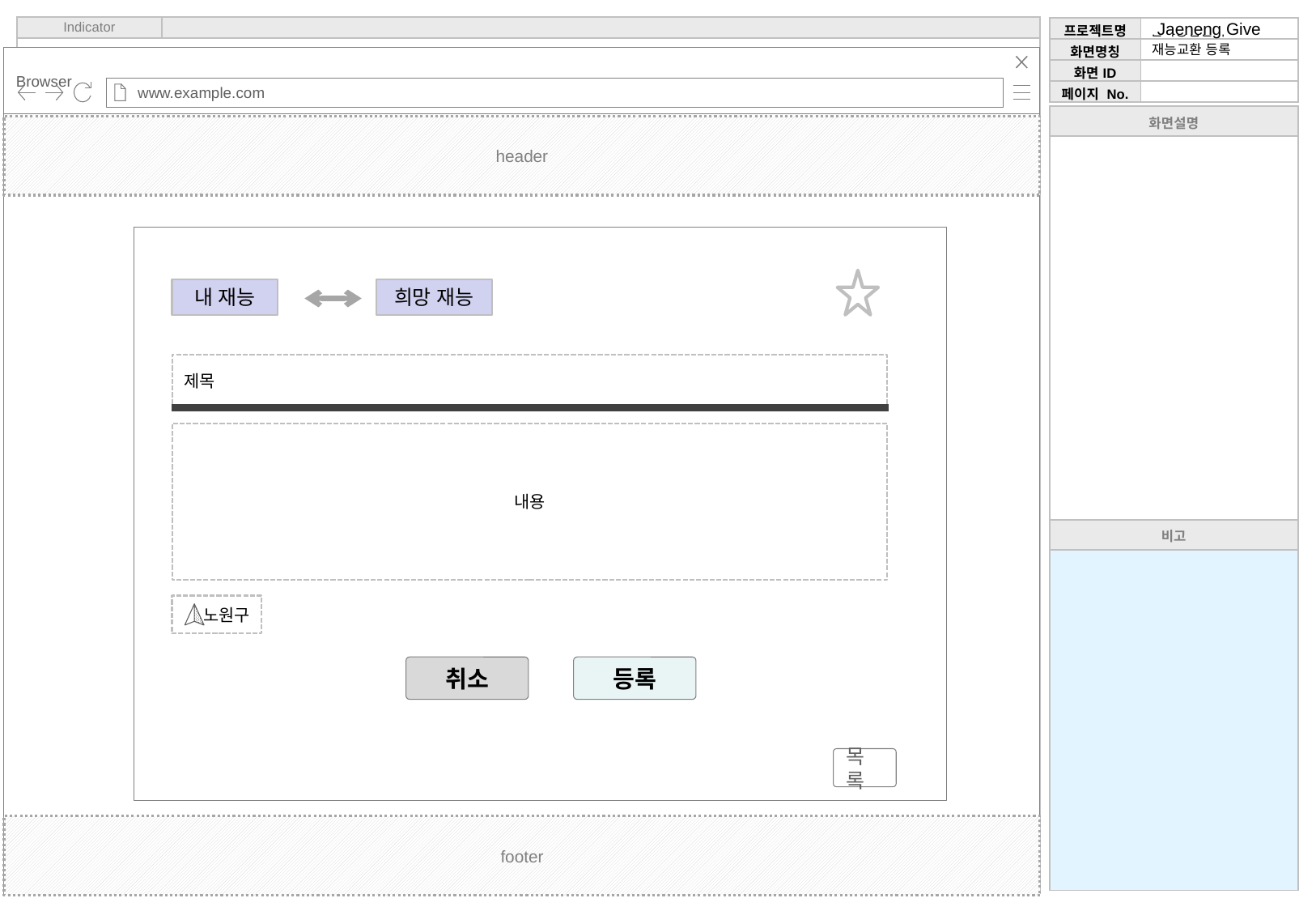

재능교환 등록
Browser

www.example.com

header

내 재능
희망 재능
Language
Music
Art
Computer
Exercise
Study
…
제목
내용
노원구

취소
등록
목록
footer